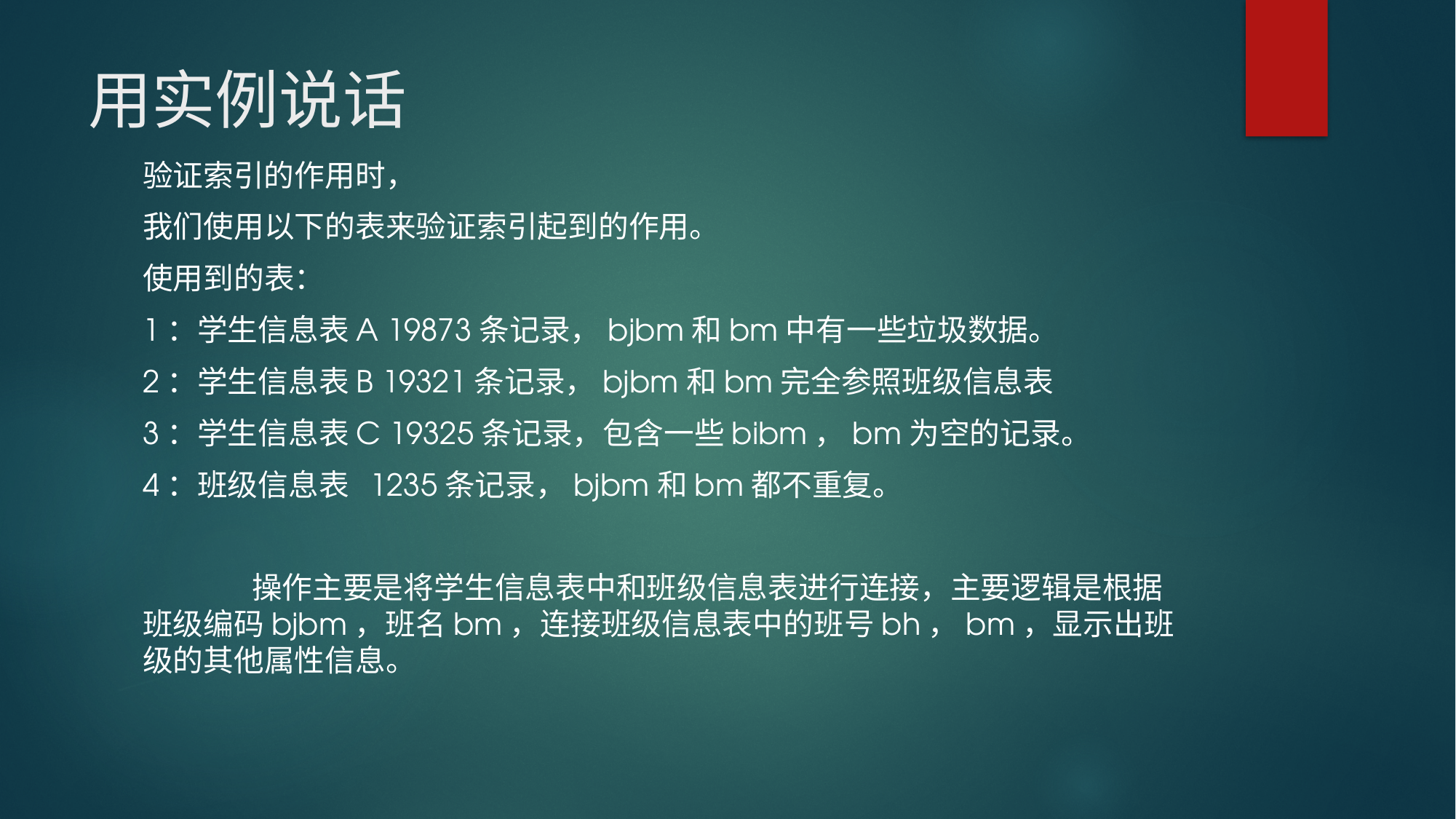

# 用实例说话
验证索引的作用时，
我们使用以下的表来验证索引起到的作用。
使用到的表：
1：学生信息表A 19873条记录，bjbm和bm中有一些垃圾数据。
2：学生信息表B 19321条记录，bjbm和bm完全参照班级信息表
3：学生信息表C 19325条记录，包含一些bibm，bm为空的记录。
4：班级信息表  1235条记录，bjbm和bm都不重复。

	操作主要是将学生信息表中和班级信息表进行连接，主要逻辑是根据班级编码bjbm，班名bm，连接班级信息表中的班号bh，bm，显示出班级的其他属性信息。